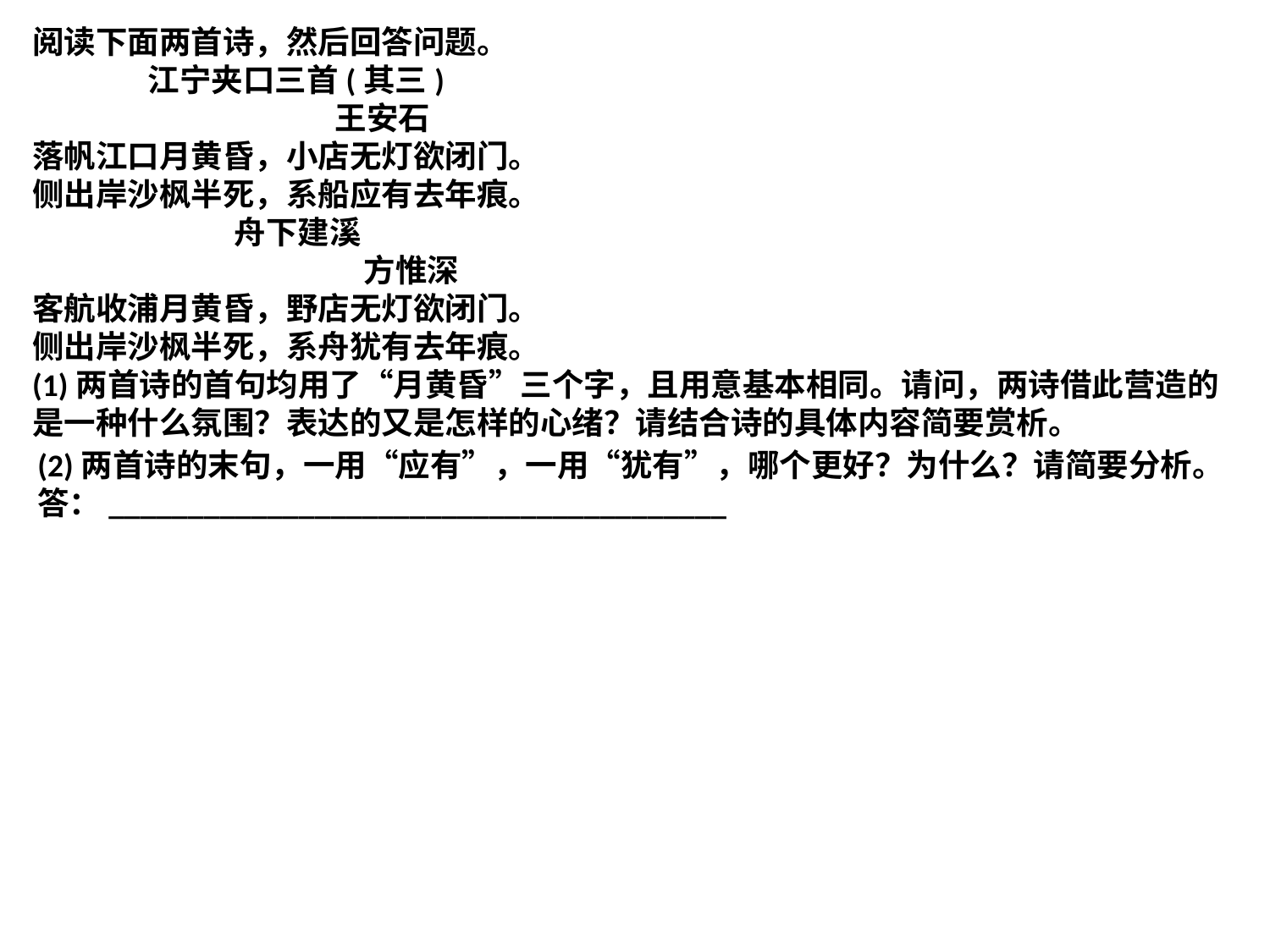

阅读下面两首诗，然后回答问题。
               江宁夹口三首(其三)
                                         王安石
落帆江口月黄昏，小店无灯欲闭门。
侧出岸沙枫半死，系船应有去年痕。
                           舟下建溪
                                             方惟深
客航收浦月黄昏，野店无灯欲闭门。
侧出岸沙枫半死，系舟犹有去年痕。
(1)两首诗的首句均用了“月黄昏”三个字，且用意基本相同。请问，两诗借此营造的是一种什么氛围？表达的又是怎样的心绪？请结合诗的具体内容简要赏析。
(2)两首诗的末句，一用“应有”，一用“犹有”，哪个更好？为什么？请简要分析。
答：_______________________________________